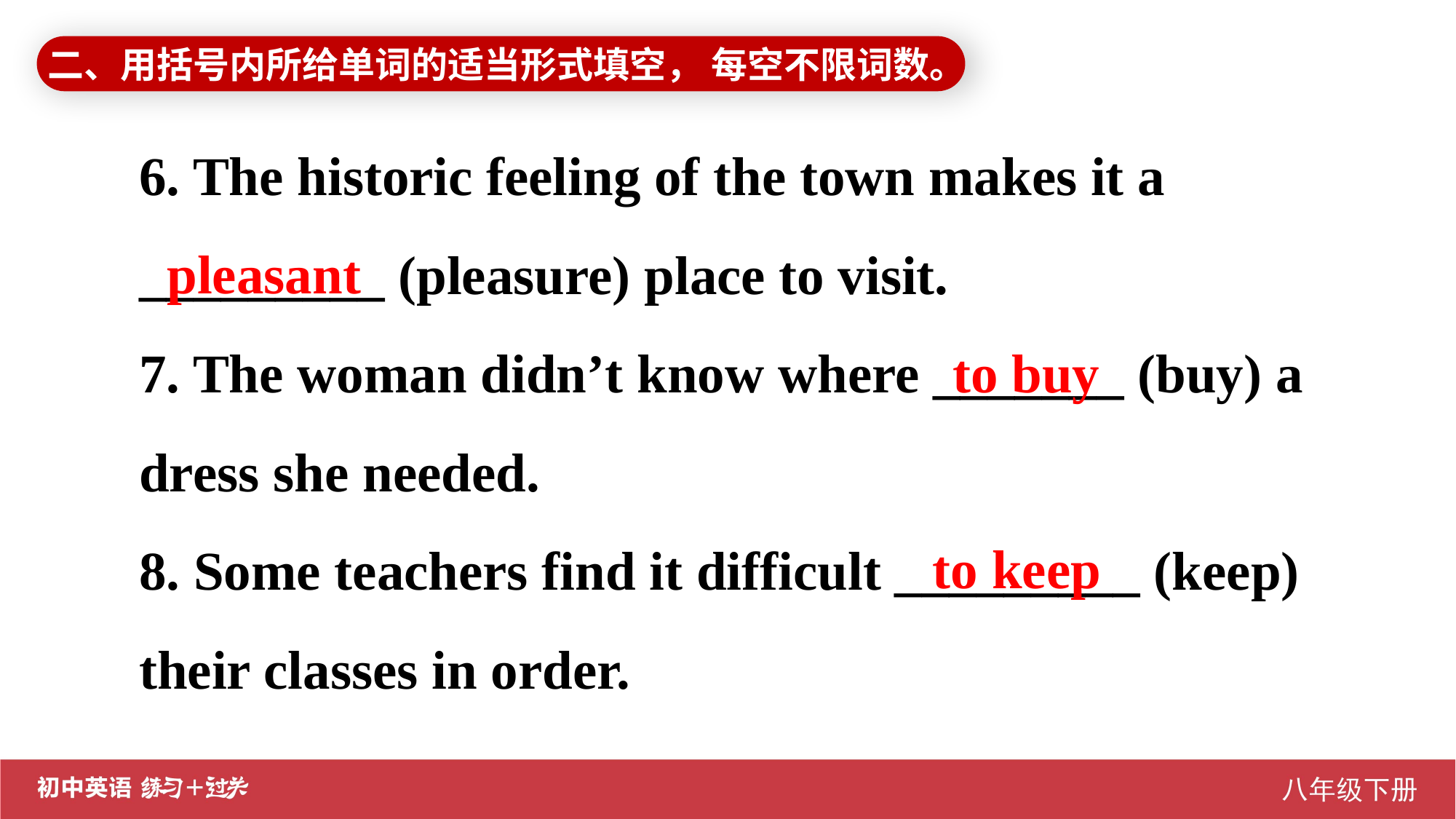

二、用括号内所给单词的适当形式填空， 每空不限词数。
6. The historic feeling of the town makes it a _________ (pleasure) place to visit.
7. The woman didn’t know where _______ (buy) a dress she needed.
8. Some teachers find it difficult _________ (keep) their classes in order.
pleasant
to buy
to keep